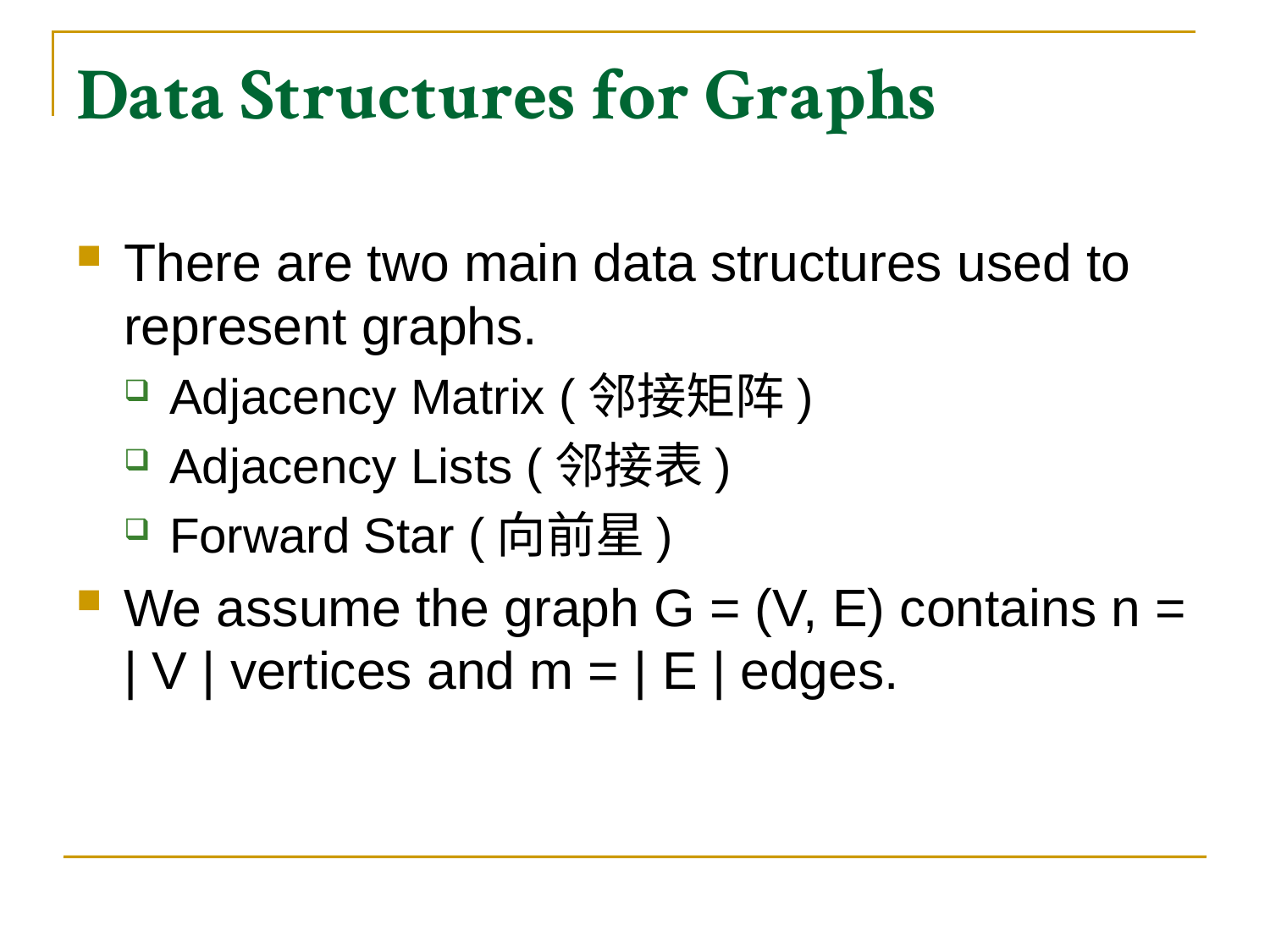

# Data Structures for Graphs
There are two main data structures used to represent graphs.
Adjacency Matrix (邻接矩阵)
Adjacency Lists (邻接表)
Forward Star (向前星)
We assume the graph G = (V, E) contains n = | V | vertices and m = | E | edges.